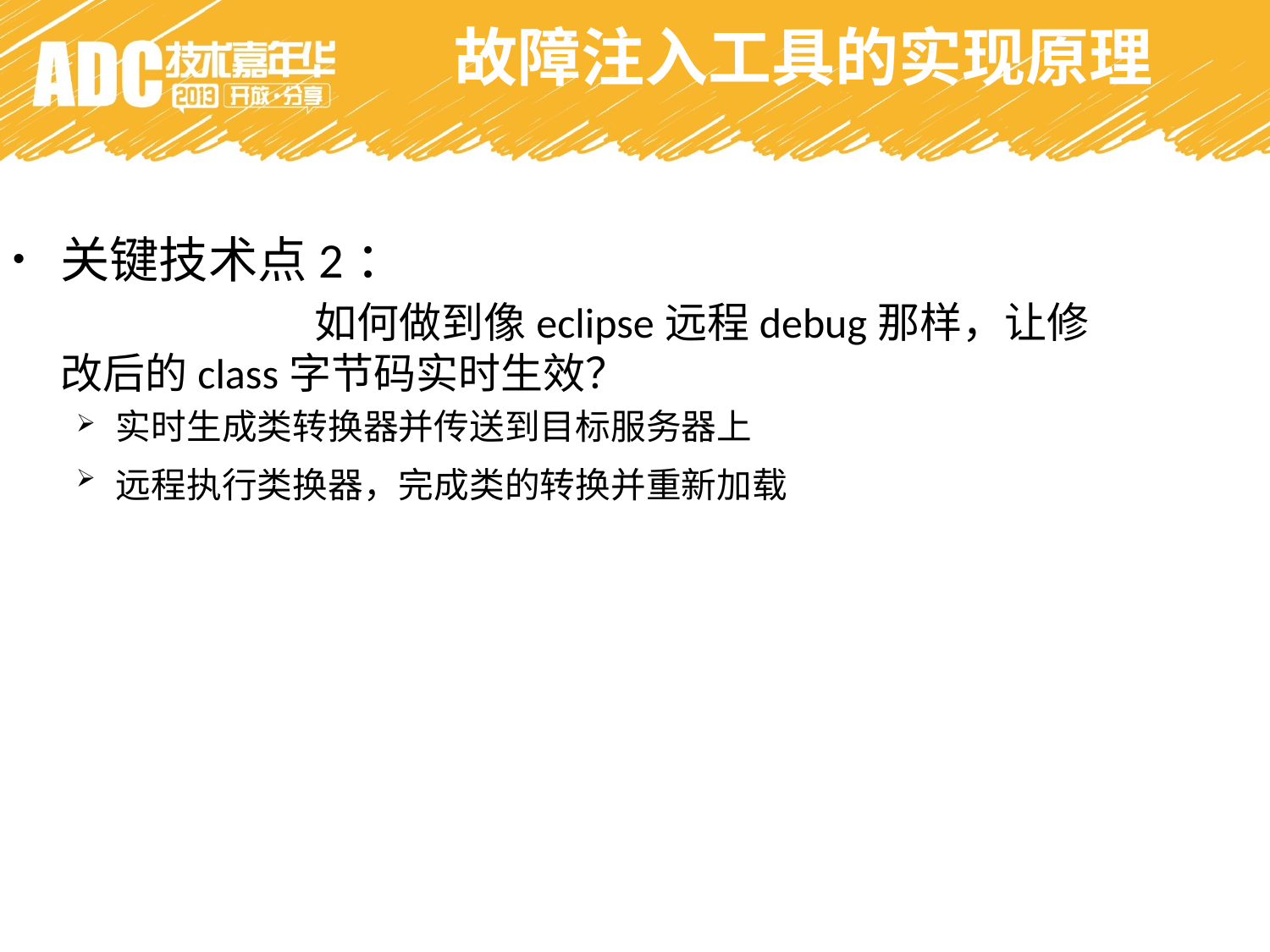

故障注入工具的实现原理
关键技术点2：
			如何做到像eclipse远程debug那样，让修改后的class字节码实时生效？
实时生成类转换器并传送到目标服务器上
远程执行类换器，完成类的转换并重新加载